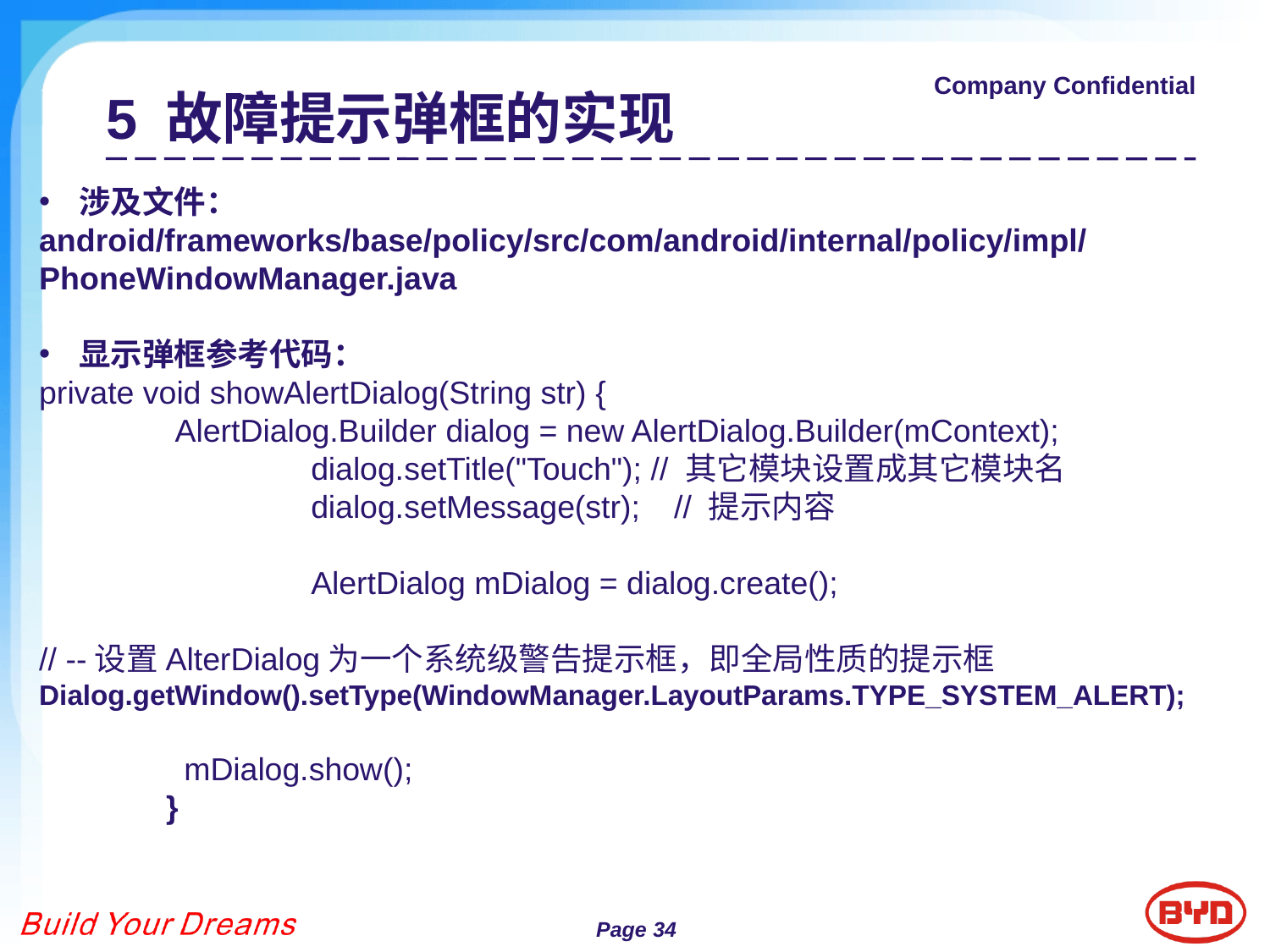

5 故障提示弹框的实现A
涉及文件：
android/frameworks/base/policy/src/com/android/internal/policy/impl/PhoneWindowManager.java

显示弹框参考代码：
private void showAlertDialog(String str) {
	 AlertDialog.Builder dialog = new AlertDialog.Builder(mContext);
		  dialog.setTitle("Touch"); // 其它模块设置成其它模块名
		  dialog.setMessage(str);  	// 提示内容

		  AlertDialog mDialog = dialog.create();

// --设置AlterDialog为一个系统级警告提示框，即全局性质的提示框Dialog.getWindow().setType(WindowManager.LayoutParams.TYPE_SYSTEM_ALERT);

	  mDialog.show();
	}